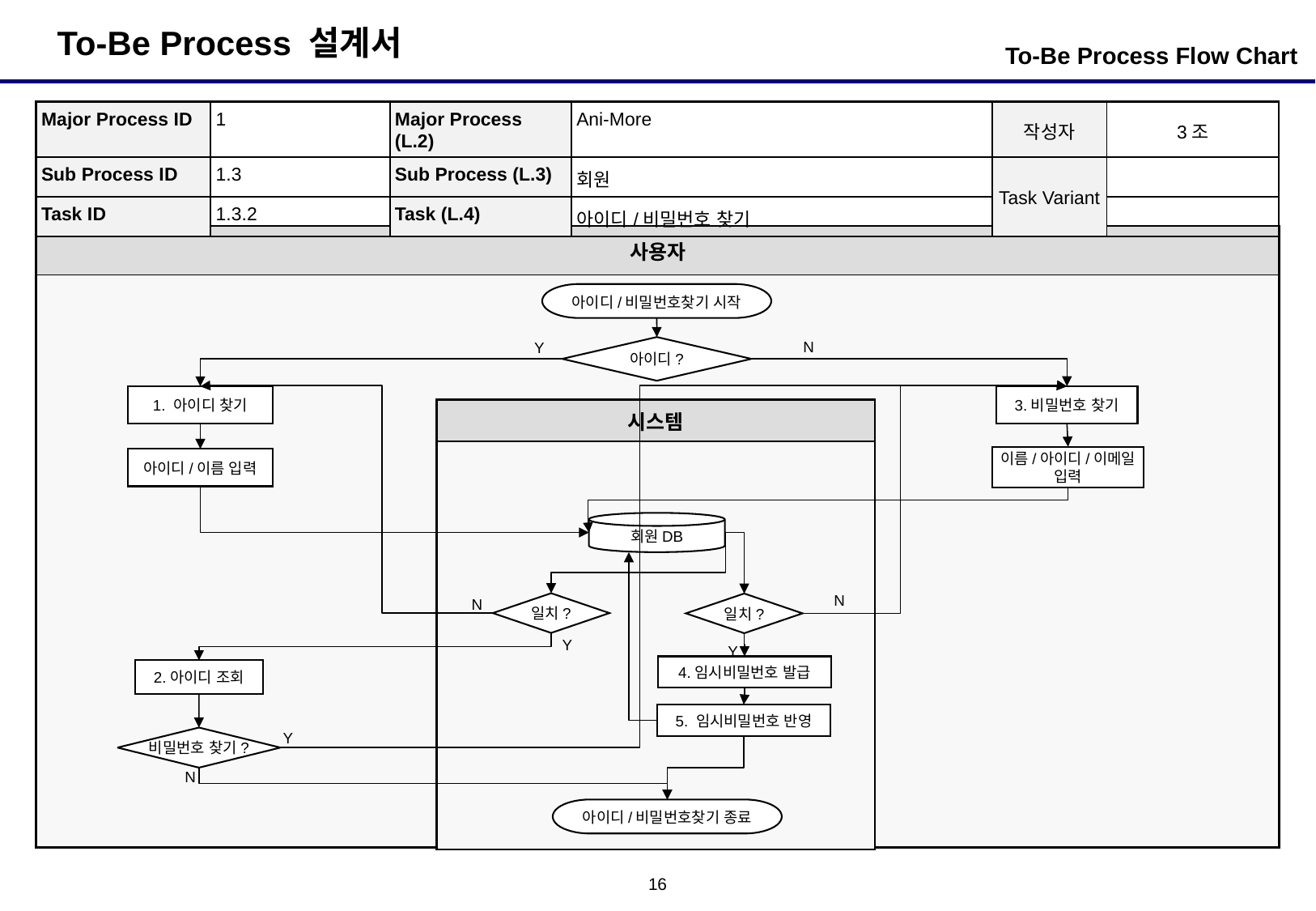

To-Be Process Flow Chart
| Major Process ID | 1 | Major Process (L.2) | Ani-More | 작성자 | 3조 |
| --- | --- | --- | --- | --- | --- |
| Sub Process ID | 1.3 | Sub Process (L.3) | 회원 | Task Variant |  |
| Task ID | 1.3.2 | Task (L.4) | 아이디/비밀번호 찾기 |  |  |
| 사용자 |
| --- |
|  |
아이디/비밀번호찾기 시작
N
Y
아이디?
3.비밀번호 찾기
1. 아이디 찾기
| 시스템 |
| --- |
|  |
이름/아이디/이메일 입력
아이디/이름 입력
회원DB
N
N
일치?
일치?
Y
Y
4.임시비밀번호 발급
2.아이디 조회
5. 임시비밀번호 반영
Y
비밀번호 찾기?
N
아이디/비밀번호찾기 종료